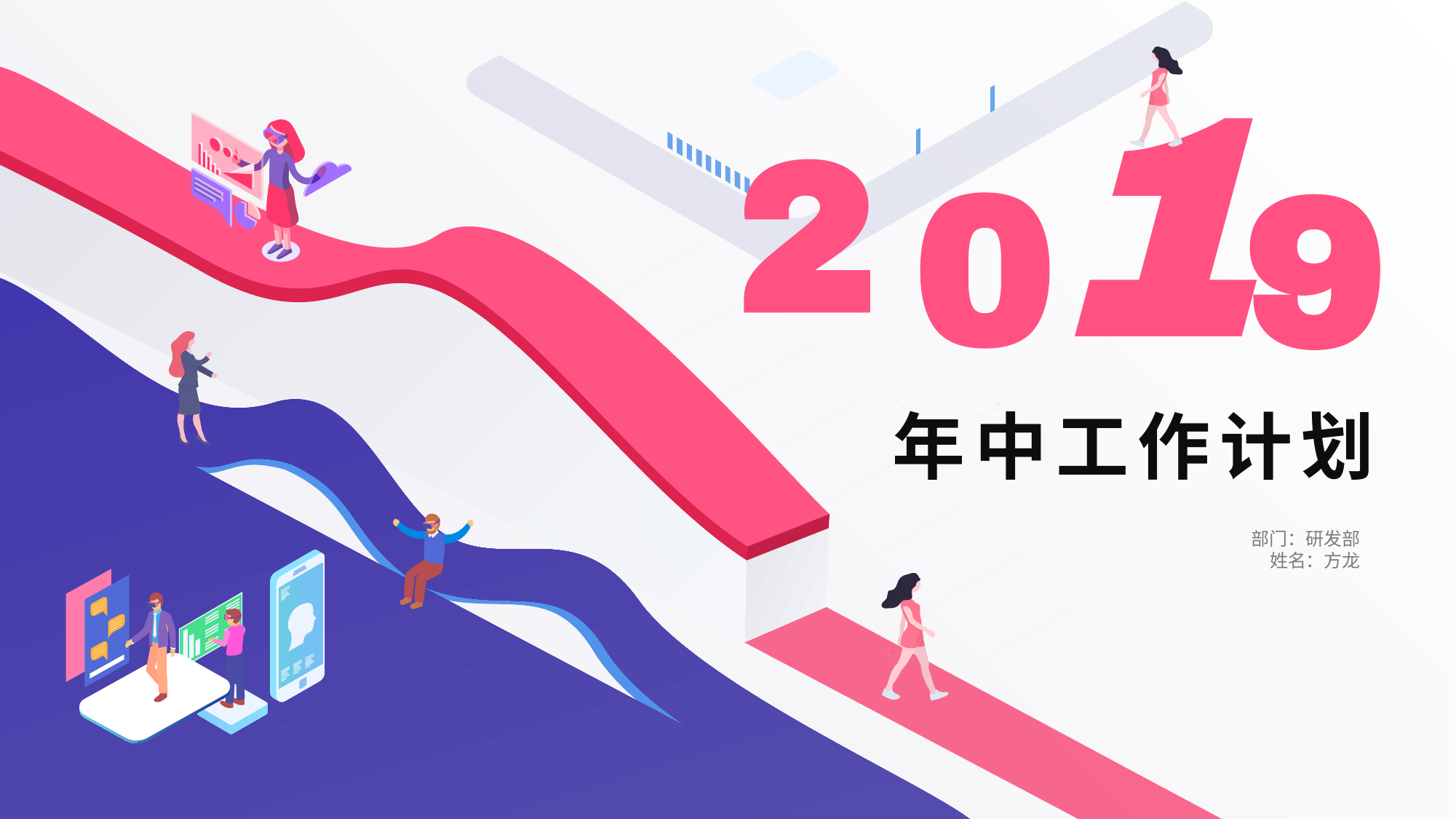

1

2

0
9

年中工作计划

部门：研发部
姓名：方龙